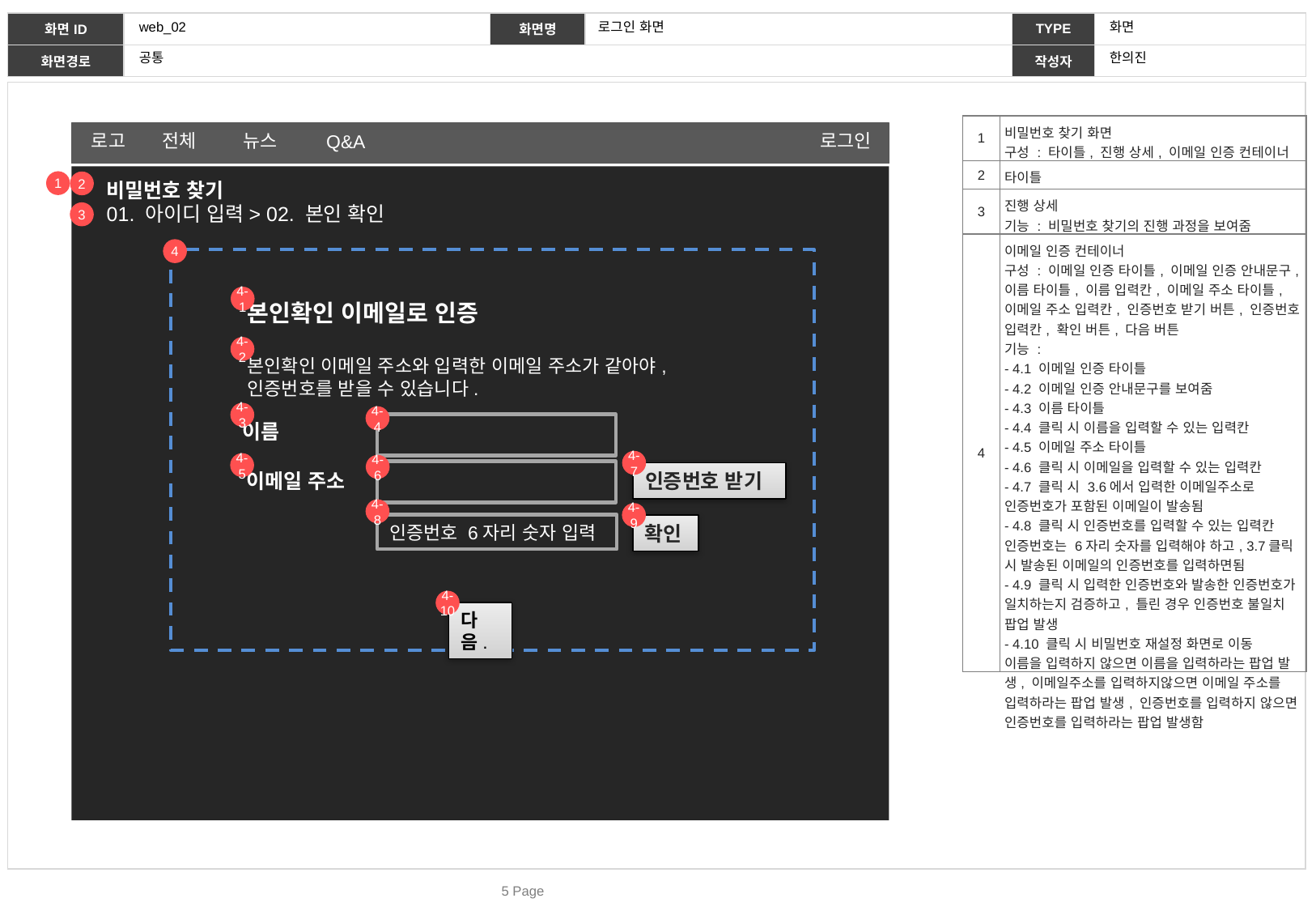

web_02
로그인 화면
화면
공통
| 1 | 비밀번호 찾기 화면 구성 : 타이틀, 진행 상세, 이메일 인증 컨테이너 |
| --- | --- |
| 2 | 타이틀 |
| 3 | 진행 상세 기능 : 비밀번호 찾기의 진행 과정을 보여줌 |
| 4 | 이메일 인증 컨테이너 구성 : 이메일 인증 타이틀, 이메일 인증 안내문구, 이름 타이틀, 이름 입력칸, 이메일 주소 타이틀, 이메일 주소 입력칸, 인증번호 받기 버튼, 인증번호 입력칸, 확인 버튼, 다음 버튼 기능 : - 4.1 이메일 인증 타이틀 - 4.2 이메일 인증 안내문구를 보여줌 - 4.3 이름 타이틀 - 4.4 클릭 시 이름을 입력할 수 있는 입력칸 - 4.5 이메일 주소 타이틀 - 4.6 클릭 시 이메일을 입력할 수 있는 입력칸 - 4.7 클릭 시 3.6에서 입력한 이메일주소로 인증번호가 포함된 이메일이 발송됨 - 4.8 클릭 시 인증번호를 입력할 수 있는 입력칸 인증번호는 6자리 숫자를 입력해야 하고, 3.7클릭 시 발송된 이메일의 인증번호를 입력하면됨 - 4.9 클릭 시 입력한 인증번호와 발송한 인증번호가 일치하는지 검증하고, 틀린 경우 인증번호 불일치 팝업 발생 - 4.10 클릭 시 비밀번호 재설정 화면로 이동 이름을 입력하지 않으면 이름을 입력하라는 팝업 발생, 이메일주소를 입력하지않으면 이메일 주소를 입력하라는 팝업 발생, 인증번호를 입력하지 않으면 인증번호를 입력하라는 팝업 발생함 |

로고
전체
뉴스
로그인
Q&A

1
2
비밀번호 찾기
01. 아이디 입력> 02. 본인 확인

3
4

4-1
본인확인 이메일로 인증

본인확인 이메일 주소와 입력한 이메일 주소가 같아야, 인증번호를 받을 수 있습니다.
4-2
4-3
4-4
이름

4-7
4-5
4-6

이메일 주소
인증번호 받기
4-8
4-9
인증번호 6자리 숫자 입력
확인
4-10
다음.